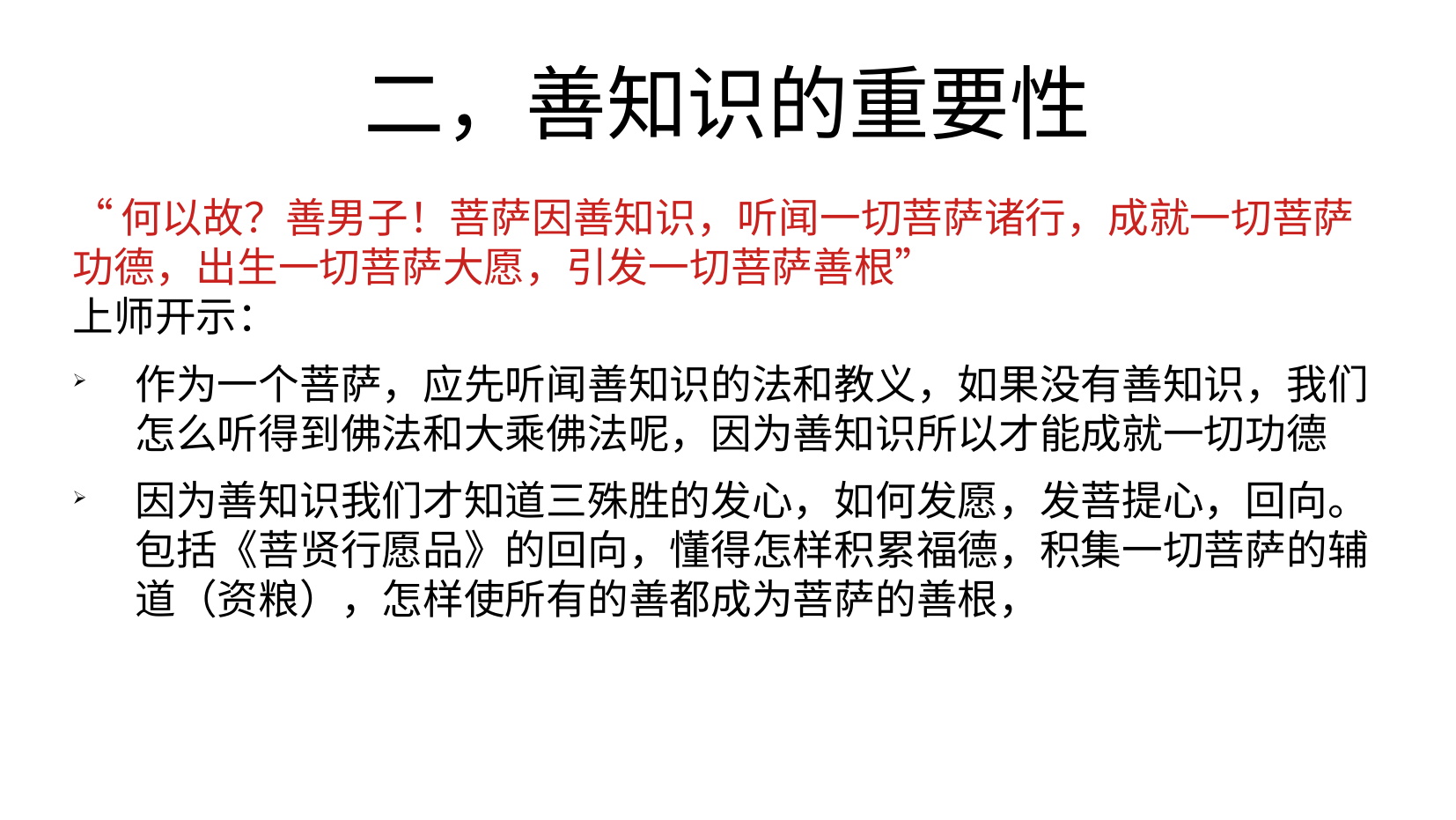

二，善知识的重要性
“何以故？善男子！菩萨因善知识，听闻一切菩萨诸行，成就一切菩萨功德，出生一切菩萨大愿，引发一切菩萨善根”
上师开示：
作为一个菩萨，应先听闻善知识的法和教义，如果没有善知识，我们怎么听得到佛法和大乘佛法呢，因为善知识所以才能成就一切功德
因为善知识我们才知道三殊胜的发心，如何发愿，发菩提心，回向。包括《菩贤行愿品》的回向，懂得怎样积累福德，积集一切菩萨的辅道（资粮），怎样使所有的善都成为菩萨的善根，